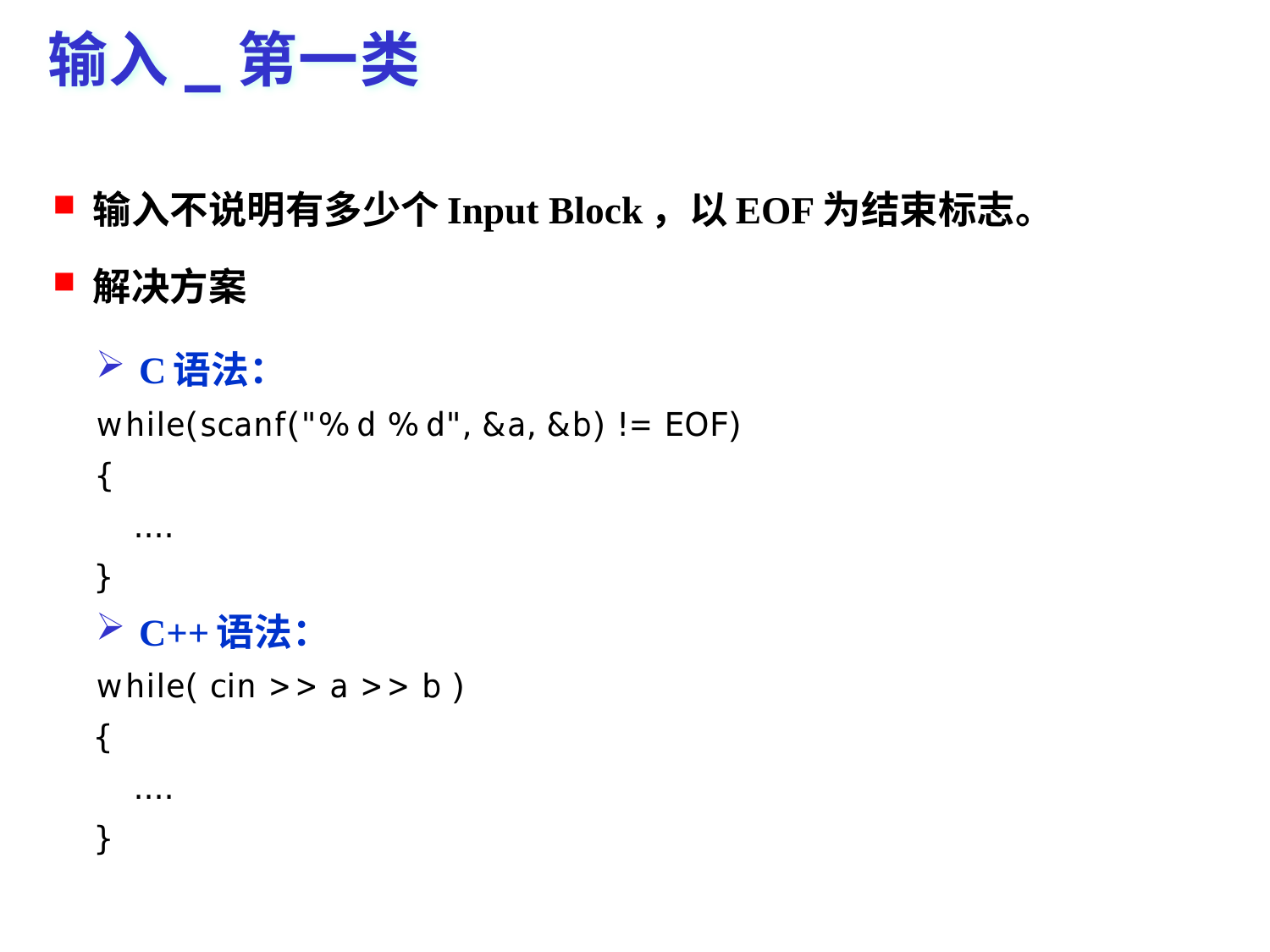

# 输入_第一类
输入不说明有多少个Input Block，以EOF为结束标志。
解决方案
C语法：
while(scanf("%d %d", &a, &b) != EOF)
{
    ....
}
C++语法：
while( cin >> a >> b )
{
    ....
}